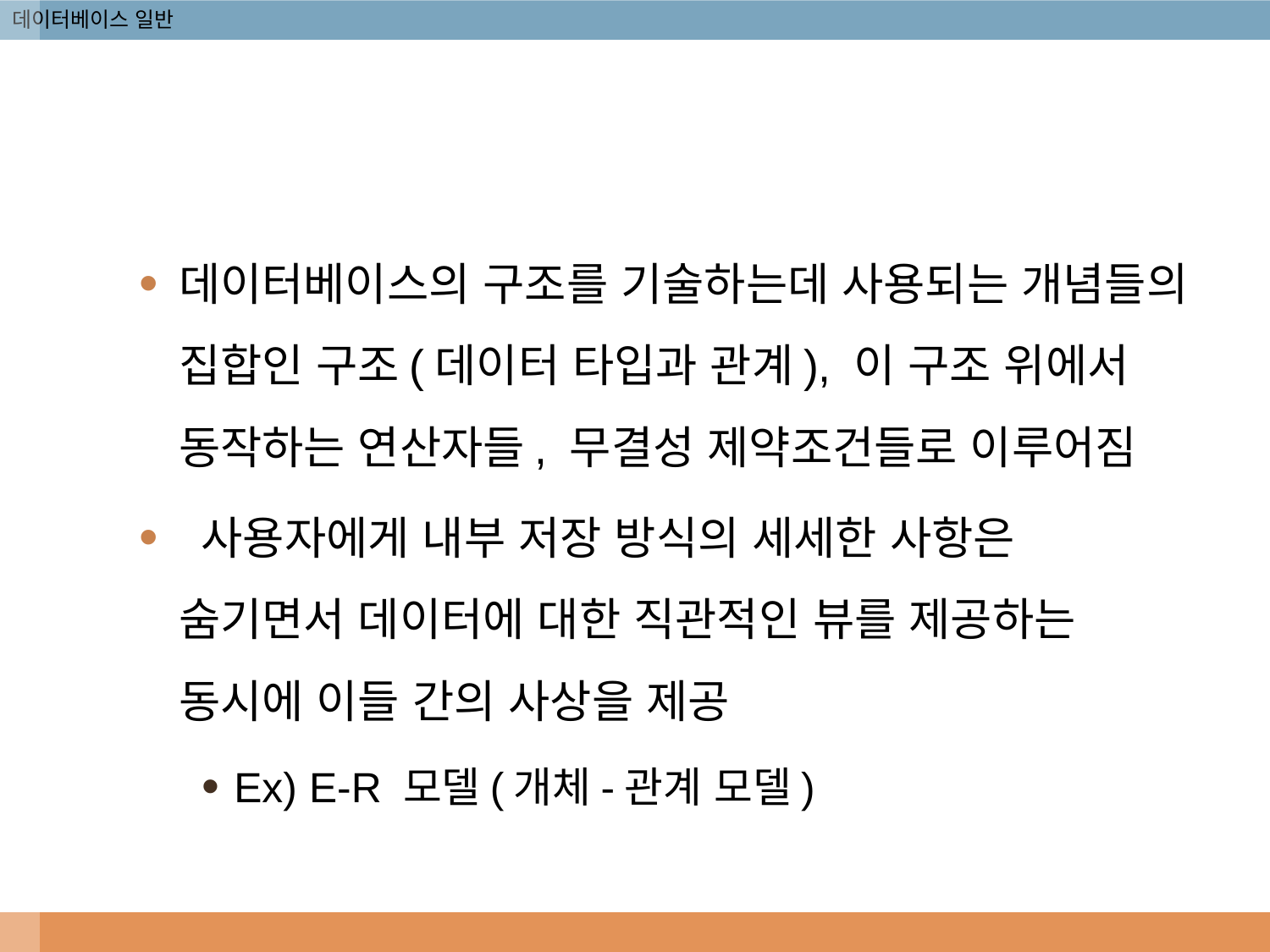

#
데이터베이스의 구조를 기술하는데 사용되는 개념들의 집합인 구조(데이터 타입과 관계), 이 구조 위에서 동작하는 연산자들, 무결성 제약조건들로 이루어짐
 사용자에게 내부 저장 방식의 세세한 사항은 숨기면서 데이터에 대한 직관적인 뷰를 제공하는 동시에 이들 간의 사상을 제공
Ex) E-R 모델(개체-관계 모델)